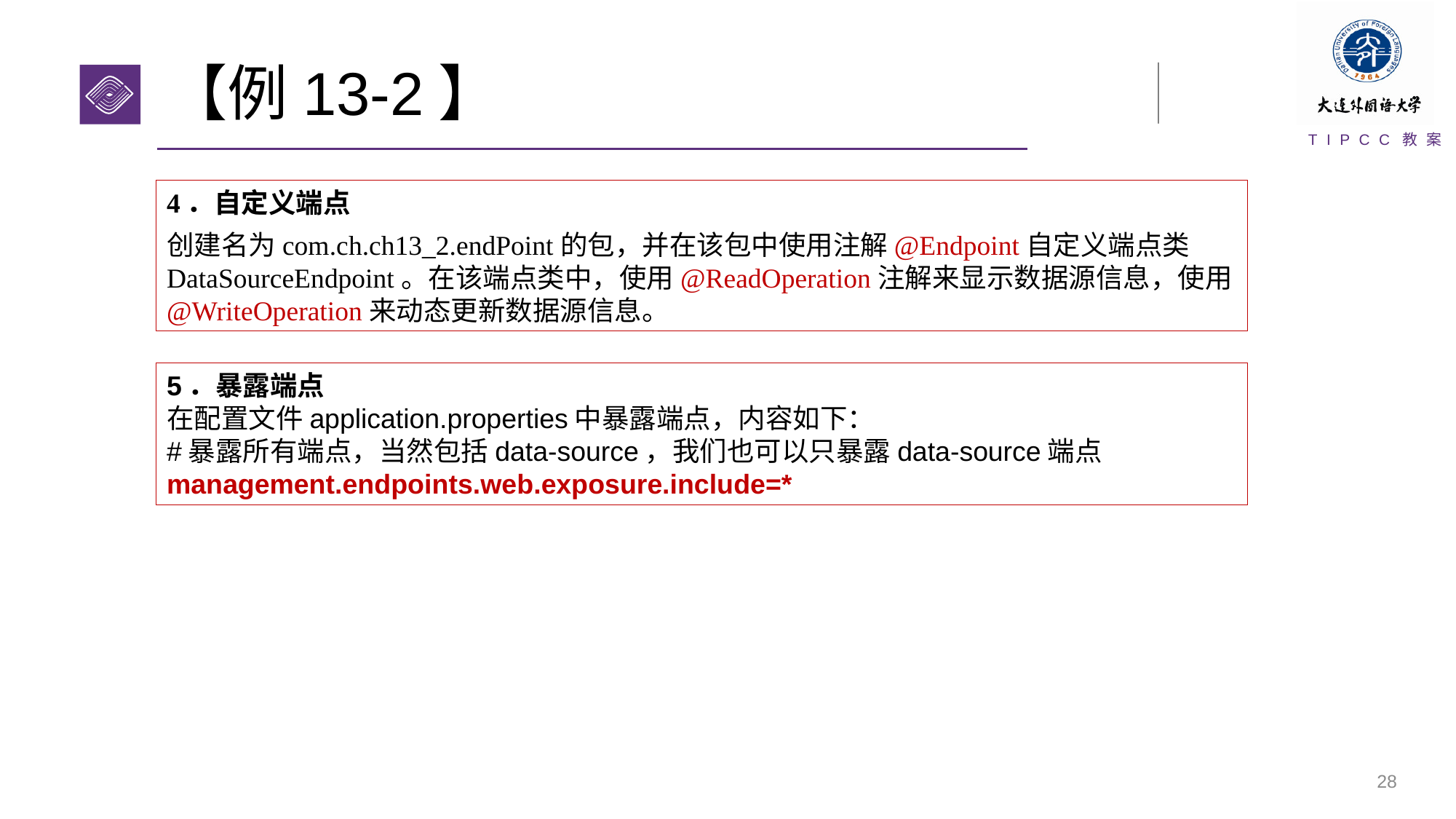

# 【例13-2】
4．自定义端点
创建名为com.ch.ch13_2.endPoint的包，并在该包中使用注解@Endpoint自定义端点类DataSourceEndpoint。在该端点类中，使用@ReadOperation注解来显示数据源信息，使用@WriteOperation来动态更新数据源信息。
5．暴露端点
在配置文件application.properties中暴露端点，内容如下：
#暴露所有端点，当然包括data-source，我们也可以只暴露data-source端点
management.endpoints.web.exposure.include=*
28